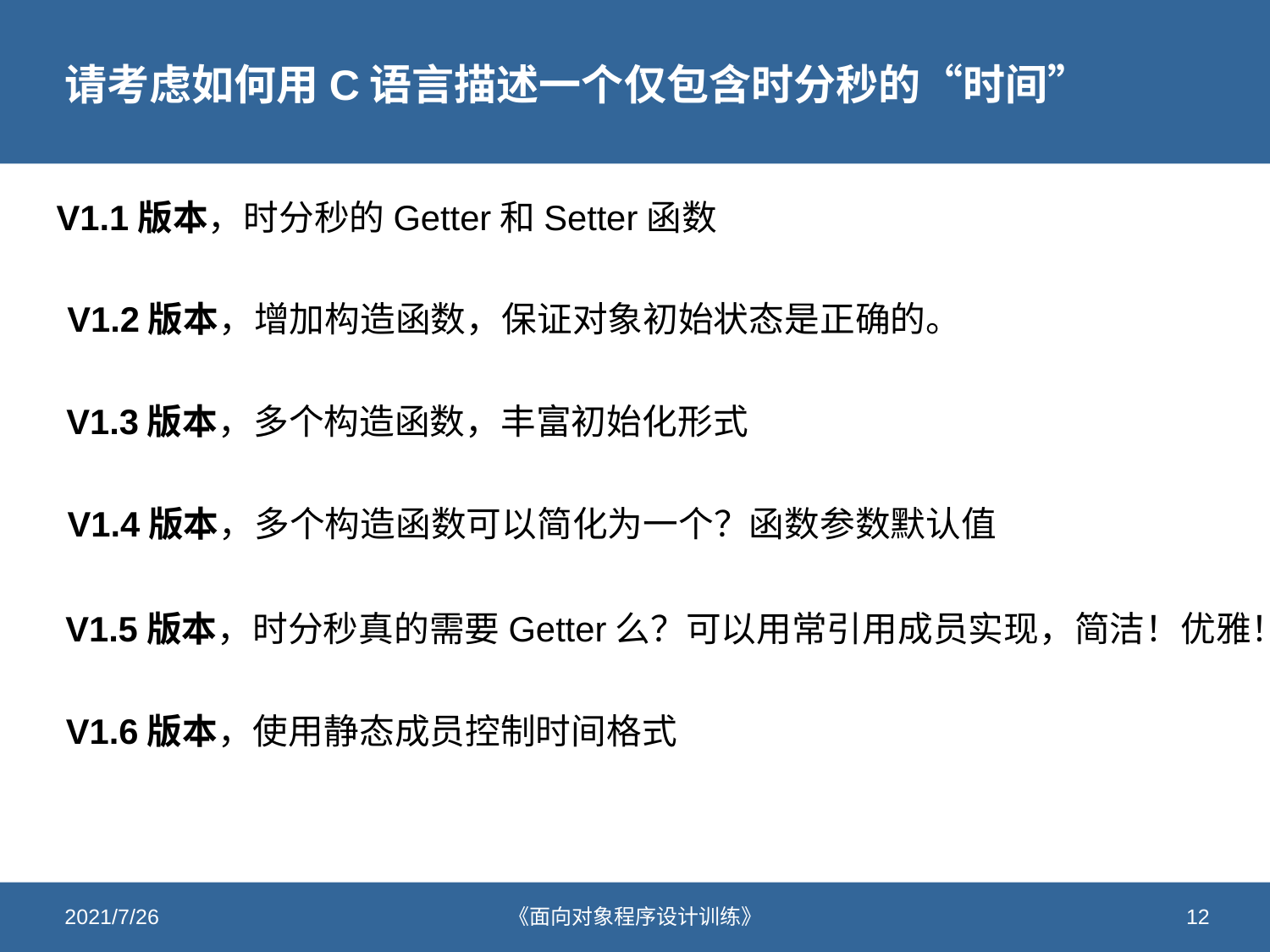

# 请考虑如何用C语言描述一个仅包含时分秒的“时间”
V1.1版本，时分秒的Getter和Setter函数
V1.2版本，增加构造函数，保证对象初始状态是正确的。
V1.3版本，多个构造函数，丰富初始化形式
V1.4版本，多个构造函数可以简化为一个？函数参数默认值
V1.5版本，时分秒真的需要Getter么？可以用常引用成员实现，简洁！优雅！
V1.6版本，使用静态成员控制时间格式
2021/7/26
《面向对象程序设计训练》
12